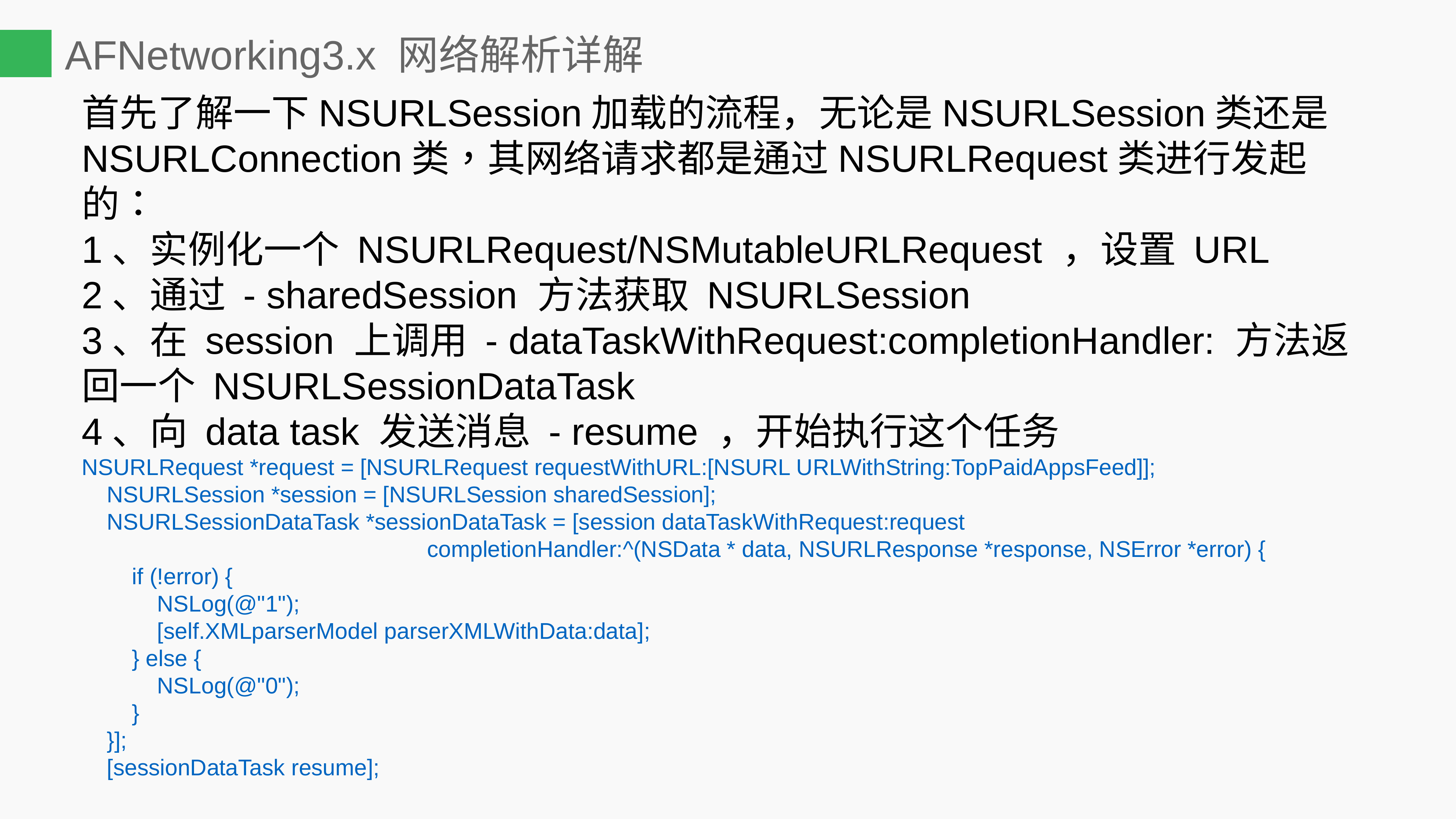

AFNetworking3.x 网络解析详解

首先了解一下NSURLSession加载的流程，无论是NSURLSession类还是NSURLConnection类，其网络请求都是通过NSURLRequest类进行发起的：
1、实例化一个 NSURLRequest/NSMutableURLRequest ，设置 URL
2、通过 - sharedSession 方法获取 NSURLSession
3、在 session 上调用 - dataTaskWithRequest:completionHandler: 方法返回一个 NSURLSessionDataTask
4、向 data task 发送消息 - resume ，开始执行这个任务
NSURLRequest *request = [NSURLRequest requestWithURL:[NSURL URLWithString:TopPaidAppsFeed]];
    NSURLSession *session = [NSURLSession sharedSession];
    NSURLSessionDataTask *sessionDataTask = [session dataTaskWithRequest:request
                                                       completionHandler:^(NSData * data, NSURLResponse *response, NSError *error) {
        if (!error) {
            NSLog(@"1");
            [self.XMLparserModel parserXMLWithData:data];
        } else {
            NSLog(@"0");
        }
    }];
    [sessionDataTask resume];